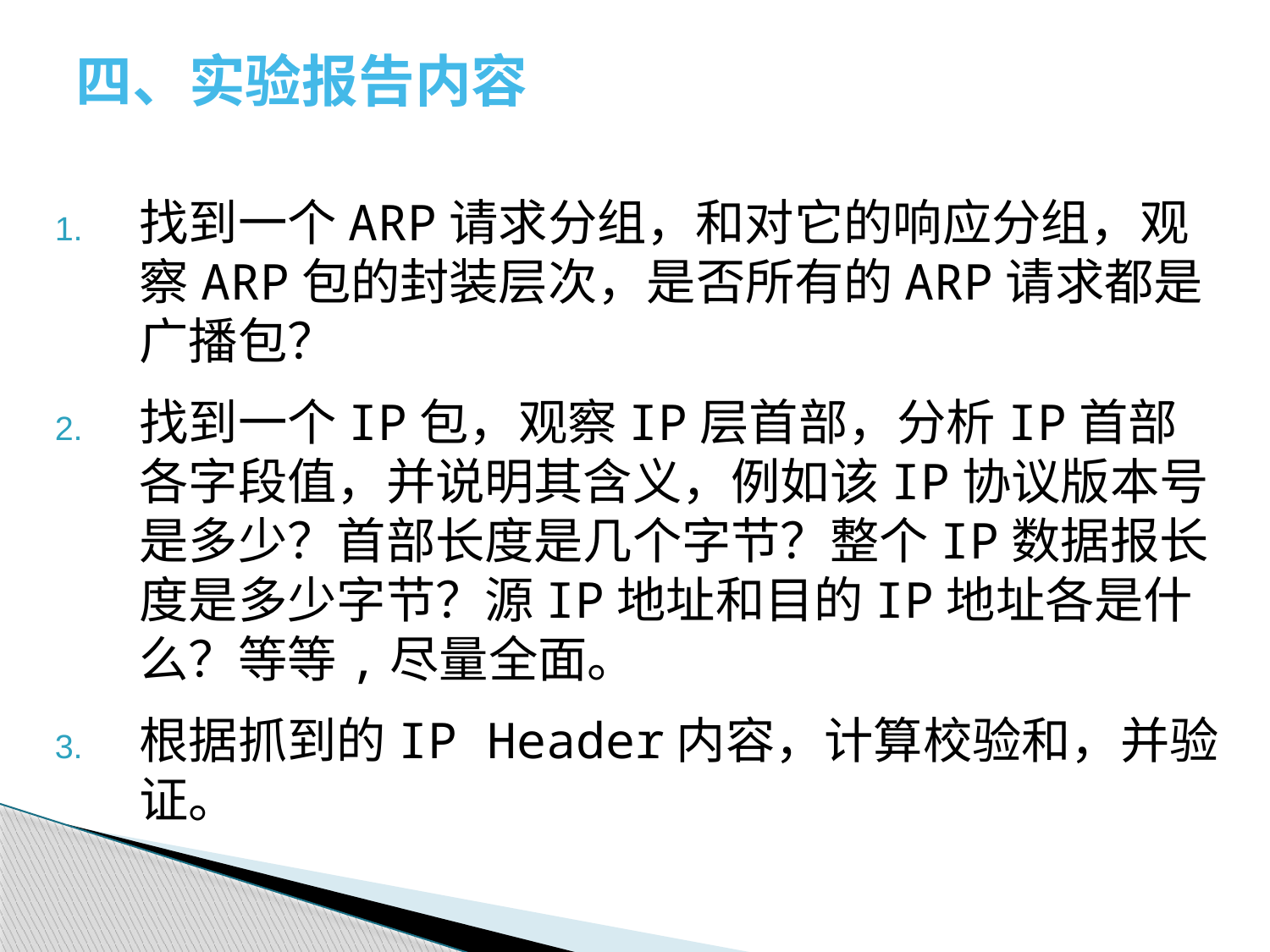

# 四、实验报告内容
找到一个ARP请求分组，和对它的响应分组，观察ARP包的封装层次，是否所有的ARP请求都是广播包？
找到一个IP包，观察IP层首部，分析IP首部各字段值，并说明其含义，例如该IP协议版本号是多少？首部长度是几个字节？整个IP数据报长度是多少字节？源IP地址和目的IP地址各是什么？等等,尽量全面。
根据抓到的IP Header内容，计算校验和，并验证。